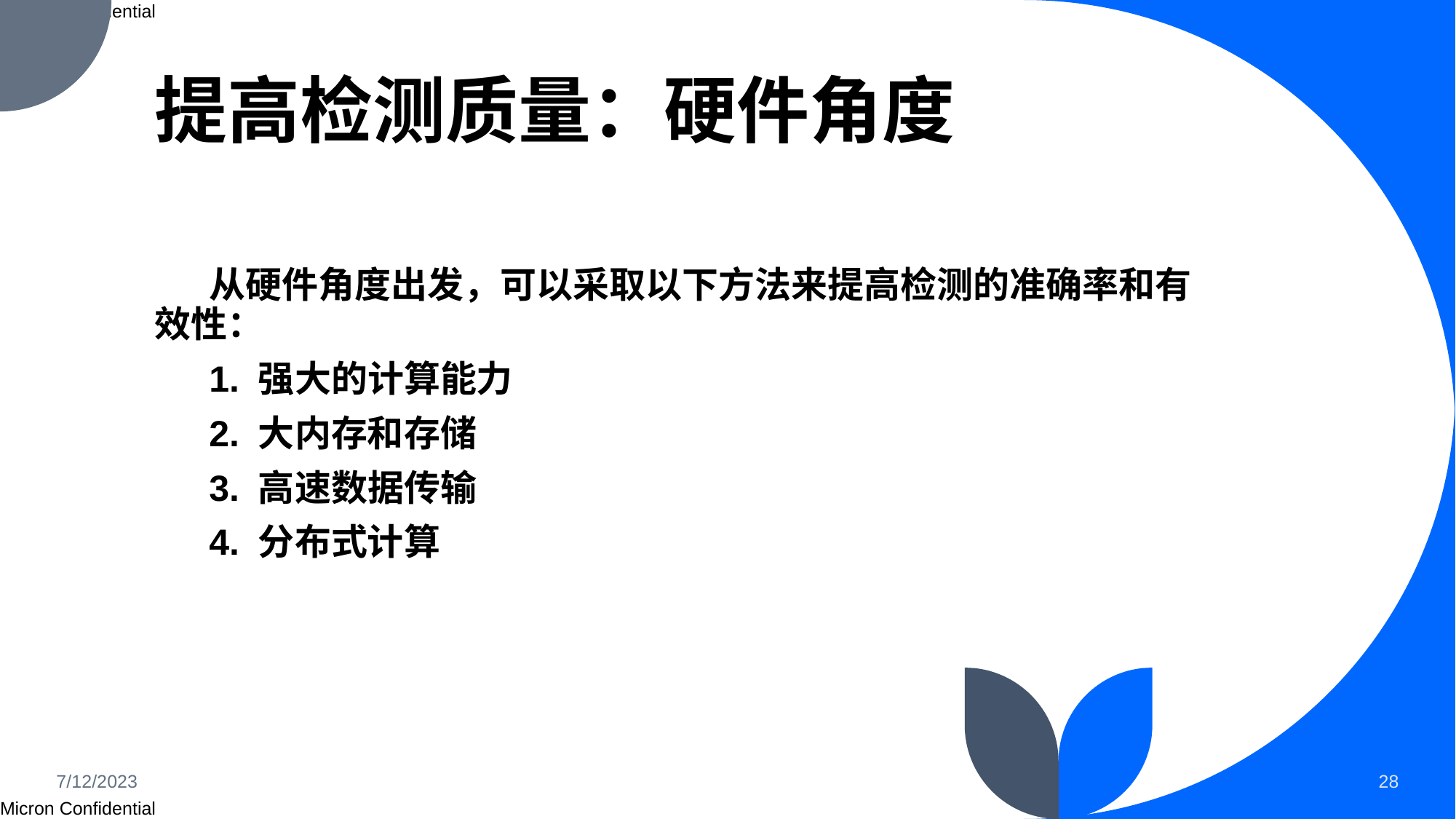

# 提高检测质量：硬件角度
从硬件角度出发，可以采取以下方法来提高检测的准确率和有效性：
1. 强大的计算能力
2. 大内存和存储
3. 高速数据传输
4. 分布式计算
7/12/2023
28